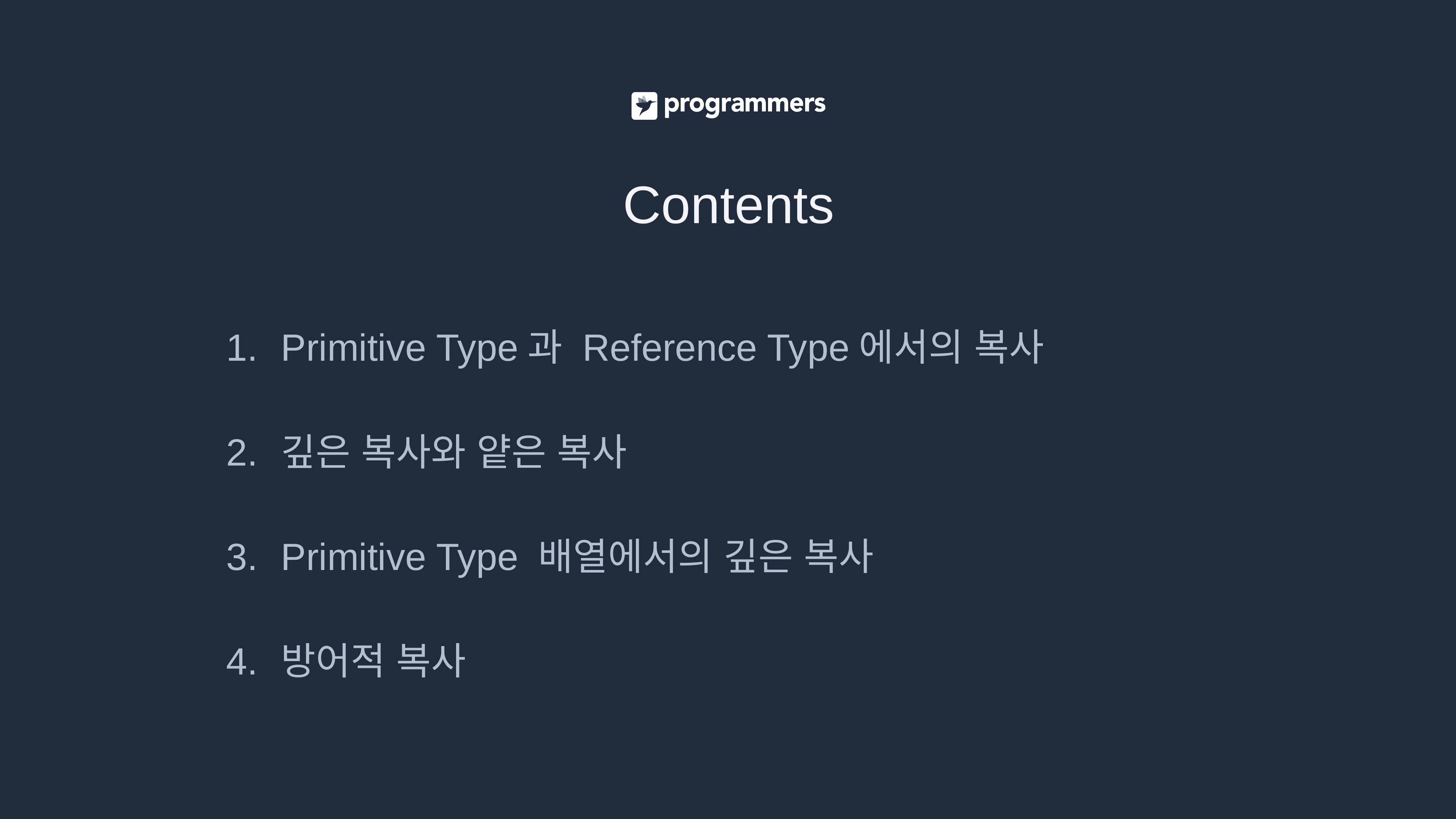

# Contents
Primitive Type과 Reference Type에서의 복사
깊은 복사와 얕은 복사
Primitive Type 배열에서의 깊은 복사
방어적 복사